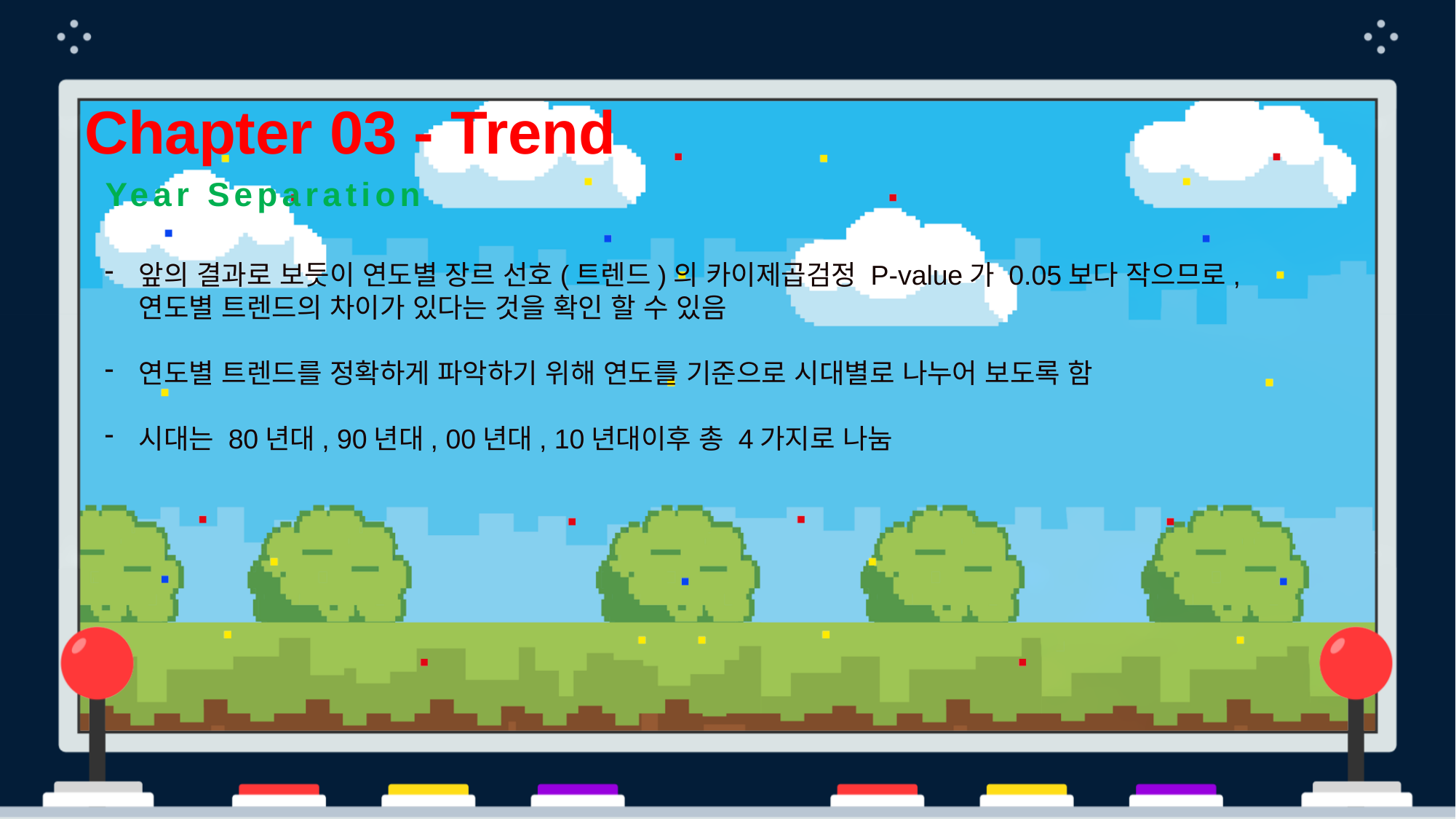

Chapter 03 - Trend
Year Separation
앞의 결과로 보듯이 연도별 장르 선호(트렌드)의 카이제곱검정 P-value가 0.05보다 작으므로, 연도별 트렌드의 차이가 있다는 것을 확인 할 수 있음

연도별 트렌드를 정확하게 파악하기 위해 연도를 기준으로 시대별로 나누어 보도록 함

시대는 80년대, 90년대, 00년대, 10년대이후 총 4가지로 나눔